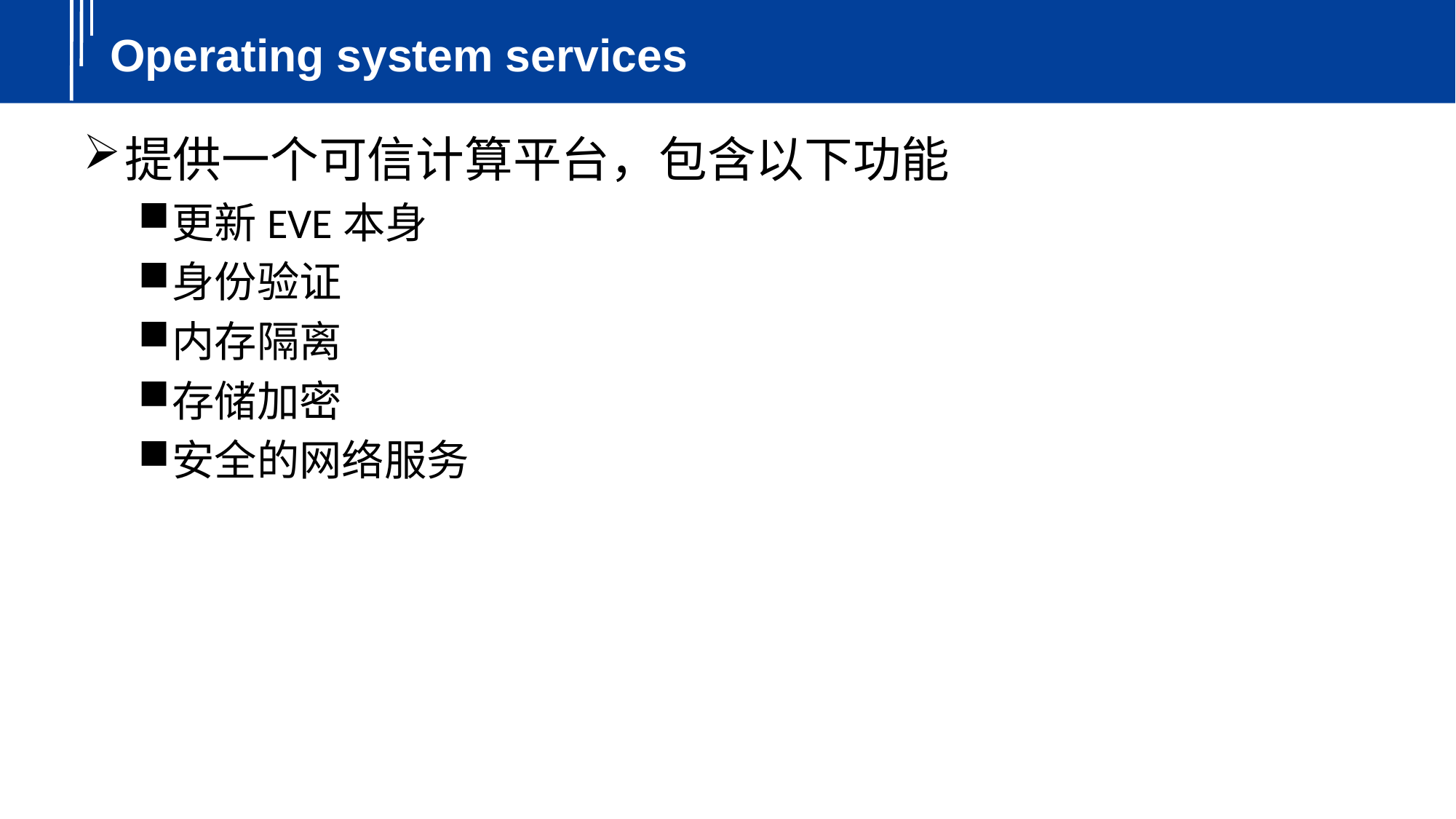

# Operating system services
提供一个可信计算平台，包含以下功能
更新EVE本身
身份验证
内存隔离
存储加密
安全的网络服务